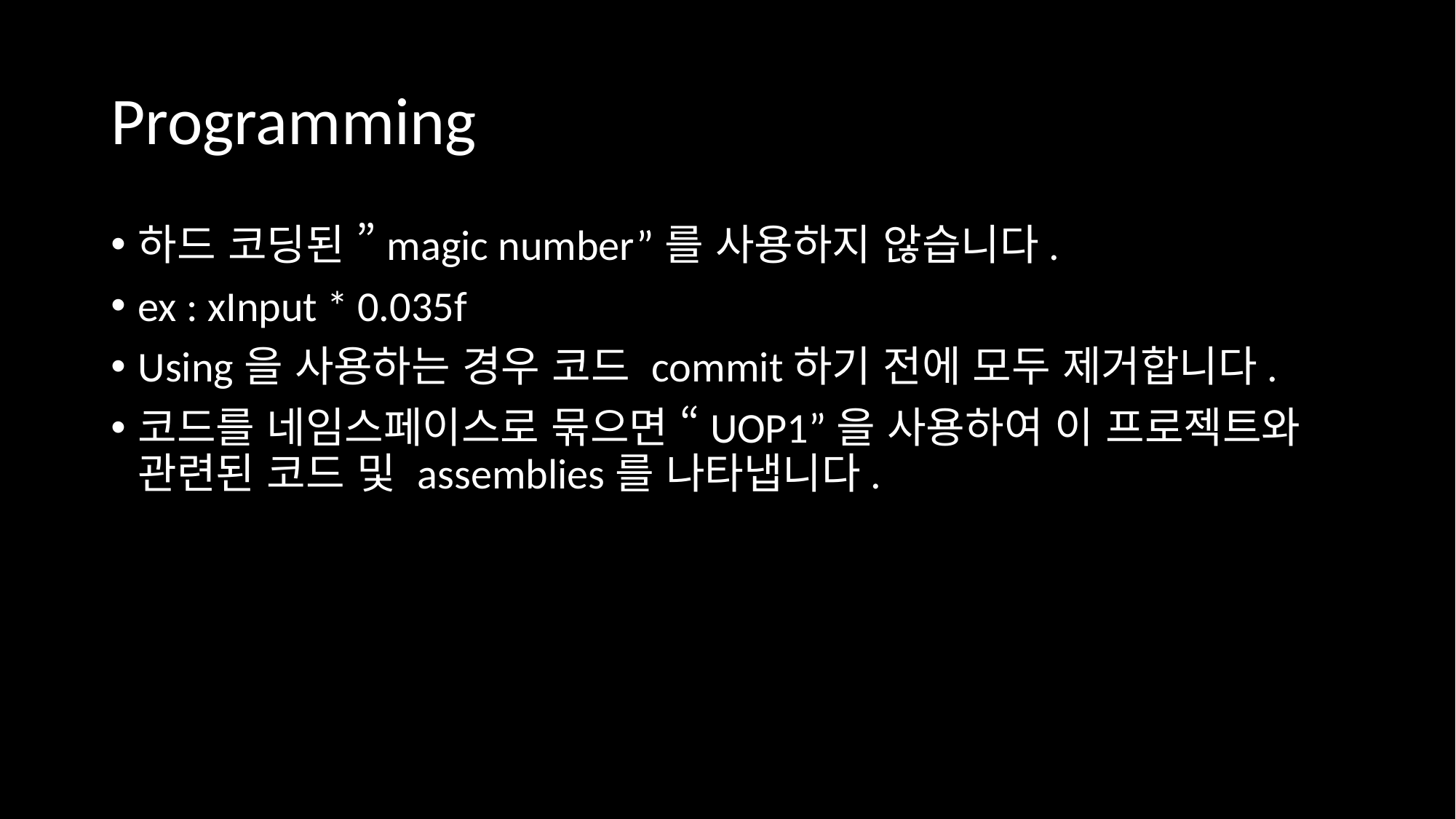

# Programming
하드 코딩된 ”magic number”를 사용하지 않습니다.
ex : xInput * 0.035f
Using을 사용하는 경우 코드 commit하기 전에 모두 제거합니다.
코드를 네임스페이스로 묶으면 “UOP1”을 사용하여 이 프로젝트와 관련된 코드 및 assemblies를 나타냅니다.